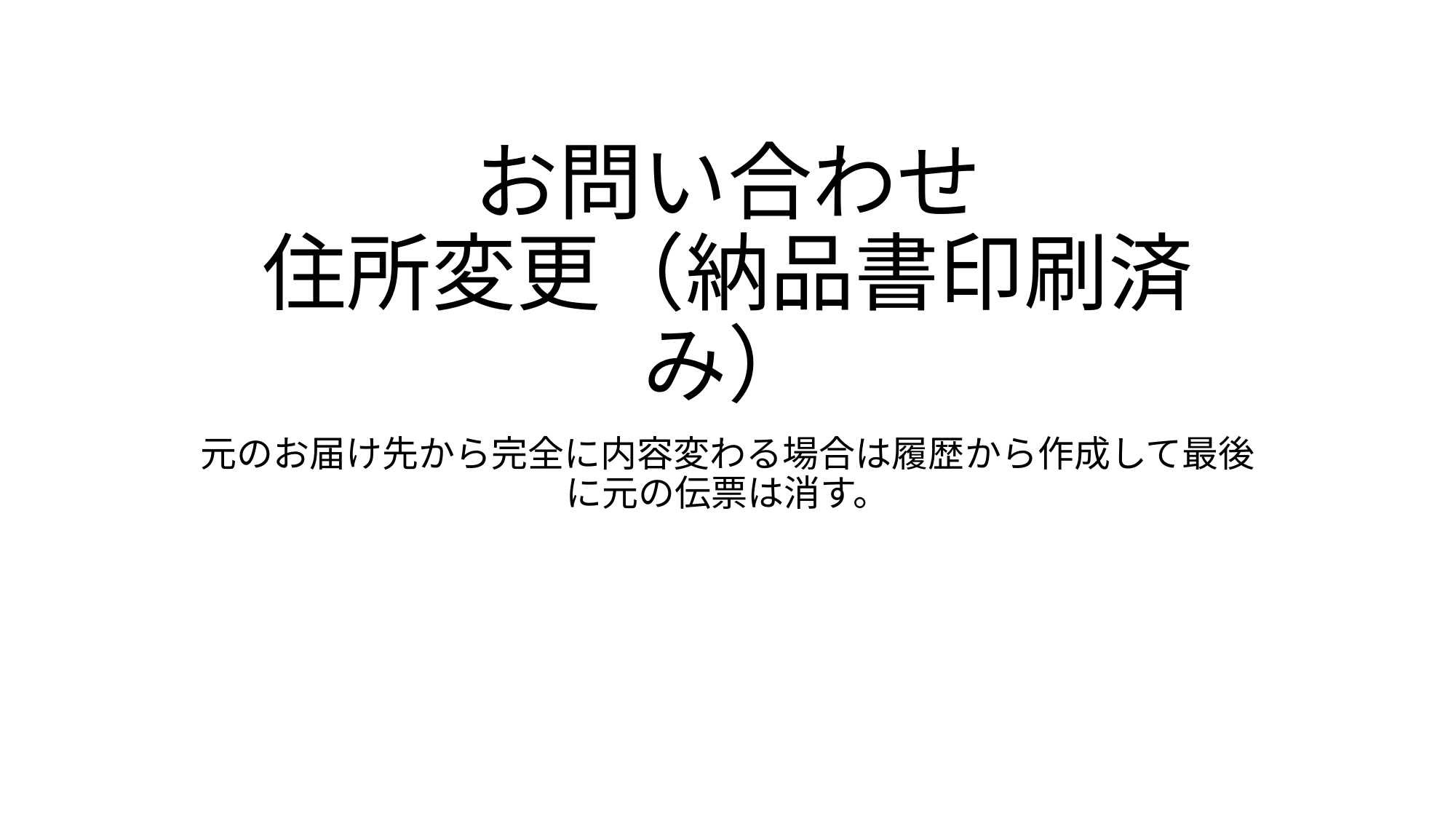

# お問い合わせ 住所変更（納品書印刷済み）
元のお届け先から完全に内容変わる場合は履歴から作成して最後に元の伝票は消す。